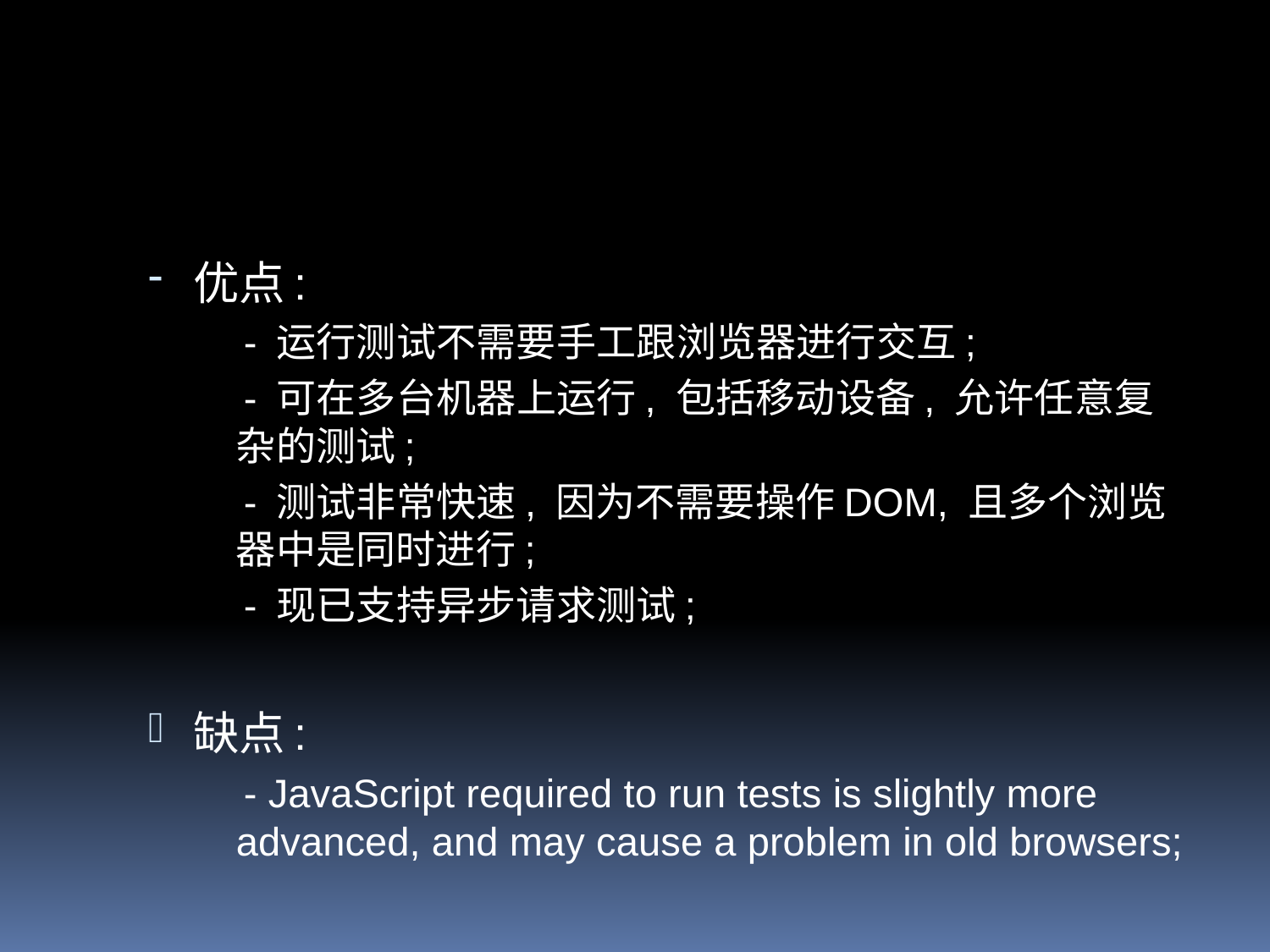

#
优点:
    - 运行测试不需要手工跟浏览器进行交互;
    - 可在多台机器上运行, 包括移动设备, 允许任意复杂的测试;
    - 测试非常快速, 因为不需要操作DOM, 且多个浏览器中是同时进行;
    - 现已支持异步请求测试;

缺点:
    - JavaScript required to run tests is slightly more advanced, and may cause a problem in old browsers;